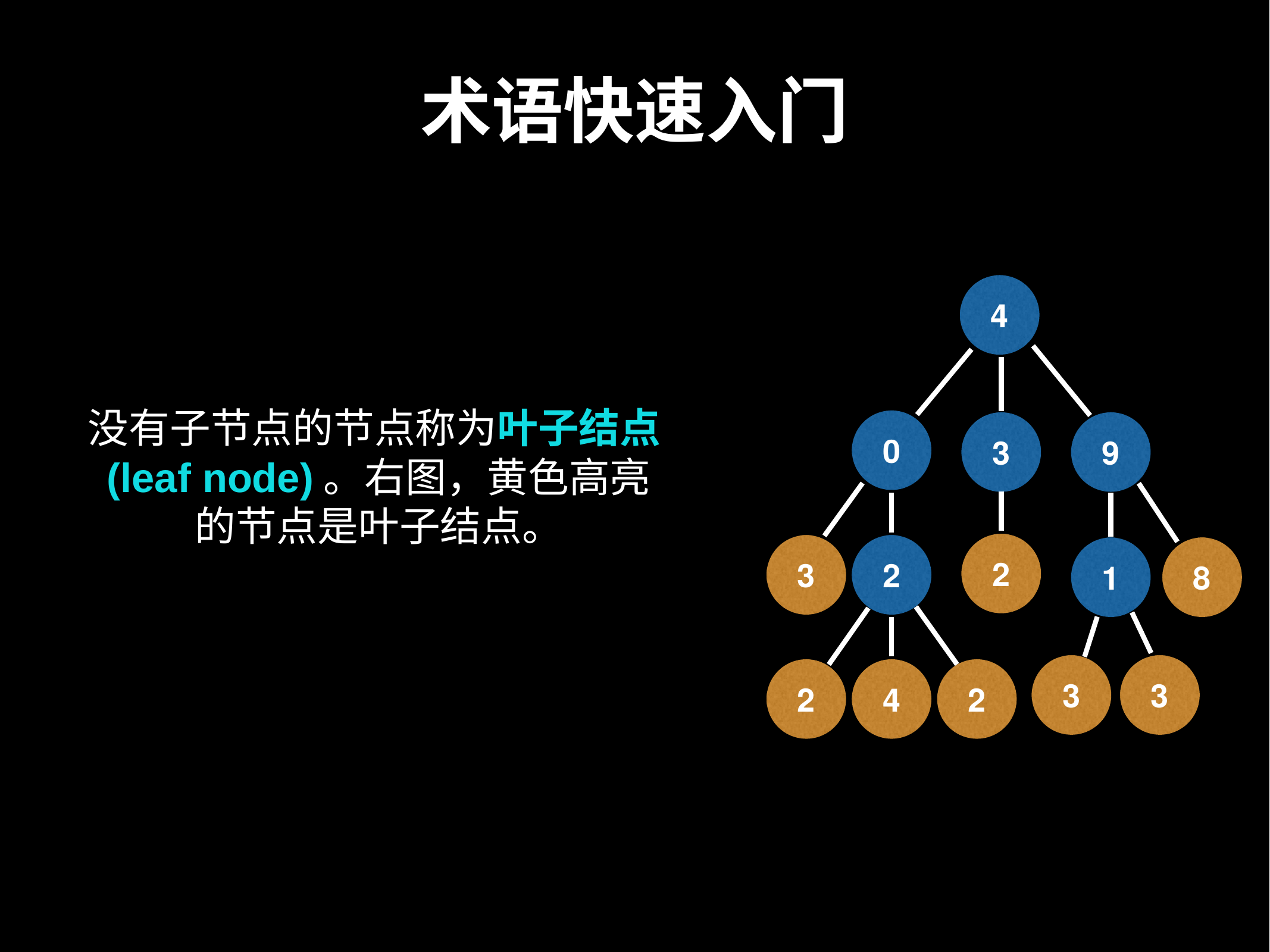

# 术语快速入门
4

没有子节点的节点称为叶子结点(leaf node)。右图，黄色高亮的节点是叶子结点。
0
3
9

2
3
2
1
8

3
3
2
4
2